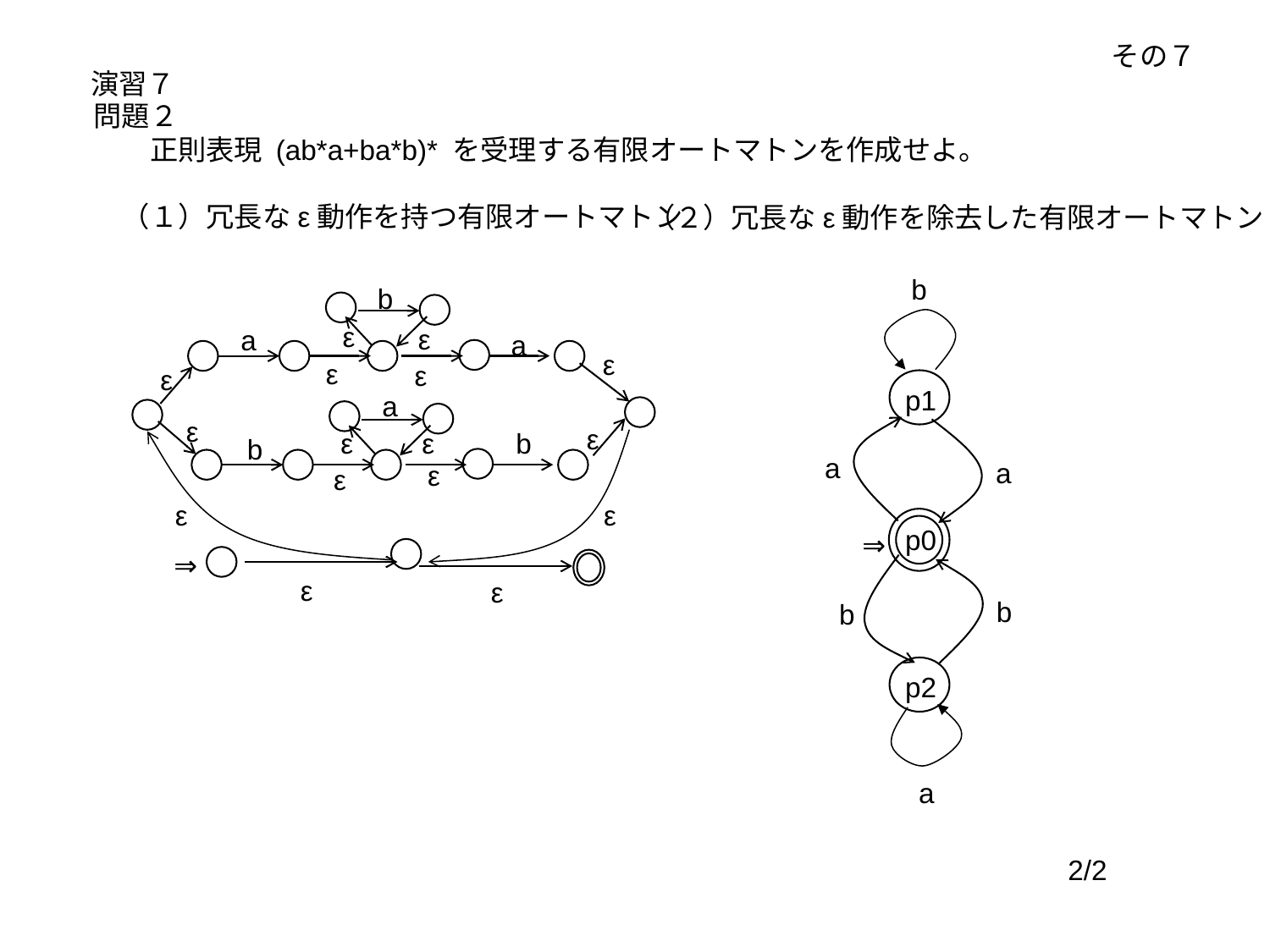

その７
演習７
問題２
　　正則表現 (ab*a+ba*b)* を受理する有限オートマトンを作成せよ。

　（１）冗長なε動作を持つ有限オートマトン
　（２）冗長なε動作を除去した有限オートマトン
b
b

ε
ε
a
a

ε
ε
ε
ε

p1

a

ε
ε

ε
ε
b
b
a
a
ε
ε
ε
ε

p0
⇒

⇒

ε
ε
b
b

p2

a
2/2